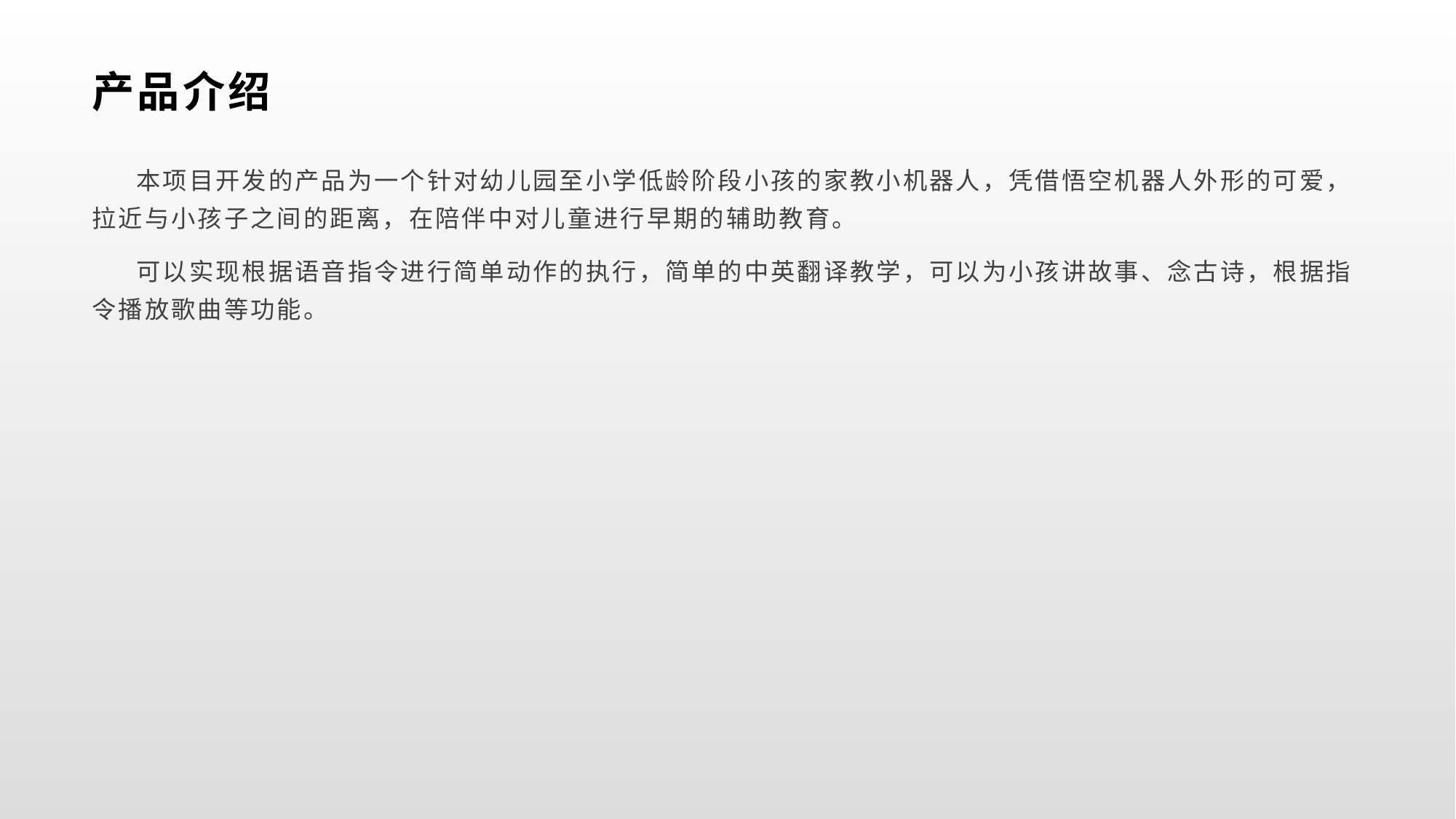

# 产品介绍
     本项目开发的产品为一个针对幼儿园至小学低龄阶段小孩的家教小机器人，凭借悟空机器人外形的可爱，拉近与小孩子之间的距离，在陪伴中对儿童进行早期的辅助教育。
     可以实现根据语音指令进行简单动作的执行，简单的中英翻译教学，可以为小孩讲故事、念古诗，根据指令播放歌曲等功能。